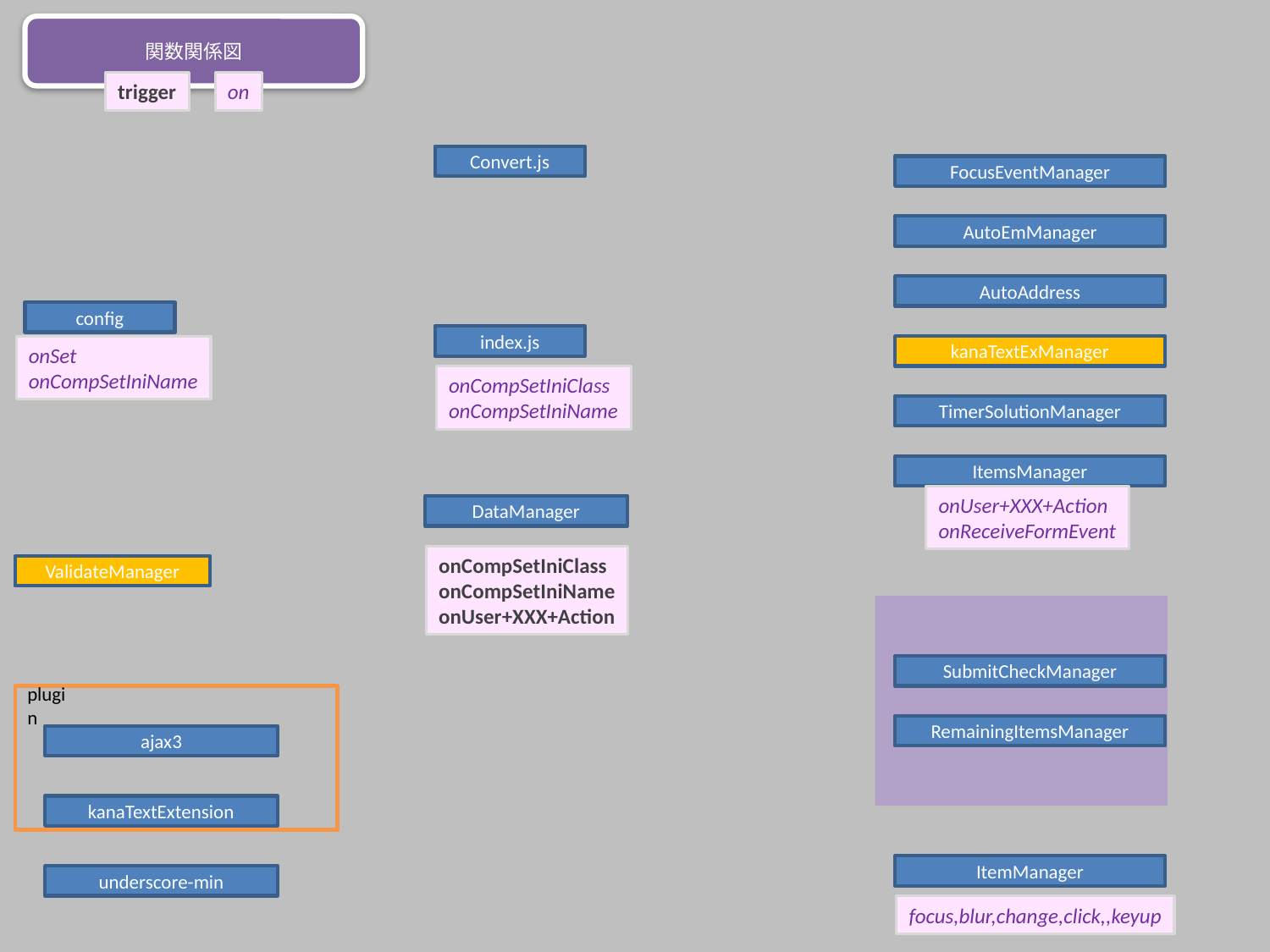

関数関係図
trigger
on
Convert.js
FocusEventManager
AutoEmManager
AutoAddress
config
index.js
onSet
onCompSetIniName
kanaTextExManager
onCompSetIniClass
onCompSetIniName
TimerSolutionManager
ItemsManager
onUser+XXX+Action
onReceiveFormEvent
DataManager
onCompSetIniClass
onCompSetIniName
onUser+XXX+Action
ValidateManager

SubmitCheckManager
plugin

RemainingItemsManager
ajax3
kanaTextExtension
ItemManager
underscore-min
focus,blur,change,click,,keyup